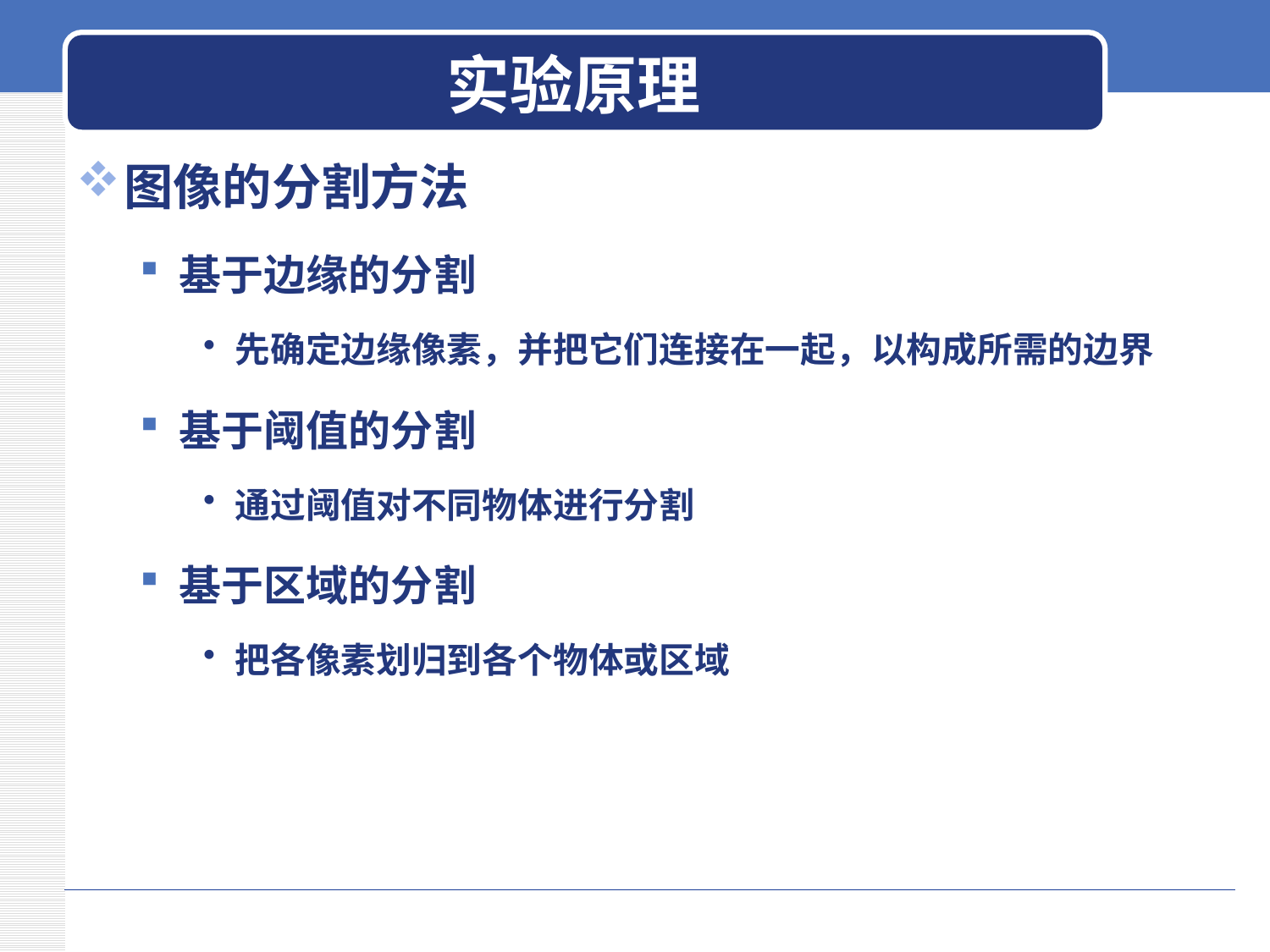

# 实验原理
图像的分割方法
基于边缘的分割
先确定边缘像素，并把它们连接在一起，以构成所需的边界
基于阈值的分割
通过阈值对不同物体进行分割
基于区域的分割
把各像素划归到各个物体或区域